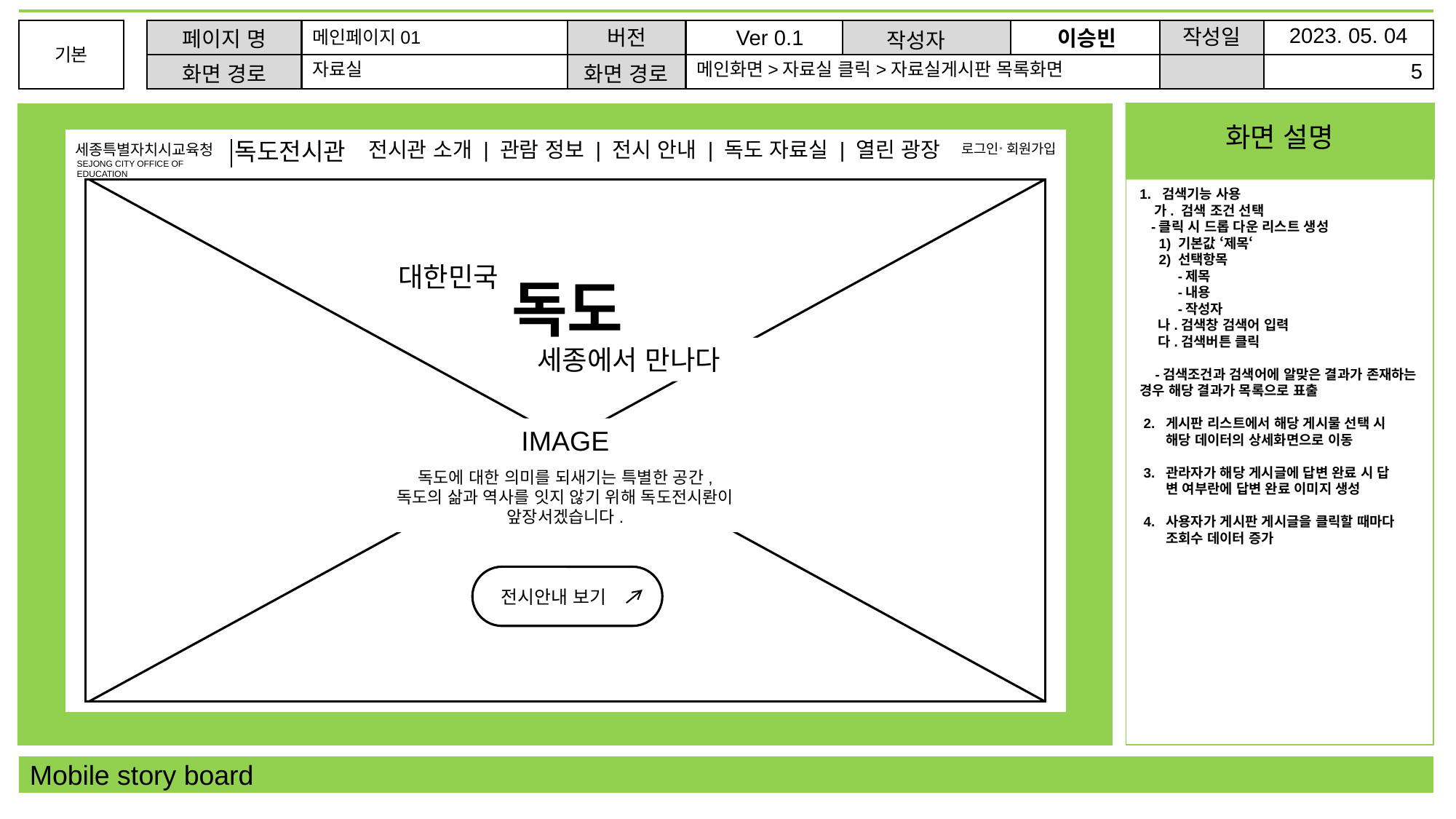

2023. 05. 04
작성일
Ver 0.1
버전
이승빈
페이지 명

기본

기본
메인페이지01
작성자
기본
5
자료실
메인화면>자료실 클릭>자료실게시판 목록화면
화면 경로
화면 경로

기본
화면 설명
기본
독도전시관
전시관 소개 | 관람 정보 | 전시 안내 | 독도 자료실 | 열린 광장
세종특별자치시교육청
로그인  회원가입
●

SEJONG CITY OFFICE OF EDUCATION

IMAGE
1.  검색기능 사용
   가. 검색 조건 선택
   -클릭 시 드롭 다운 리스트 생성
     1) 기본값 ‘제목‘
     2) 선택항목
          -제목
          -내용
          -작성자
    나.검색창 검색어 입력
    다.검색버튼 클릭

    -검색조건과 검색어에 알맞은 결과가 존재하는 경우 해당 결과가 목록으로 표출

 2.  게시판 리스트에서 해당 게시물 선택 시
      해당 데이터의 상세화면으로 이동

 3.  관라자가 해당 게시글에 답변 완료 시 답
      변 여부란에 답변 완료 이미지 생성

 4.  사용자가 게시판 게시글을 클릭할 때마다
      조회수 데이터 증가
대한민국
독도
세종에서 만나다

독도에 대한 의미를 되새기는 특별한 공간,
독도의 삶과 역사를 잇지 않기 위해 독도전시롼이 앞장서겠습니다.
 전시안내 보기
Mobile story board